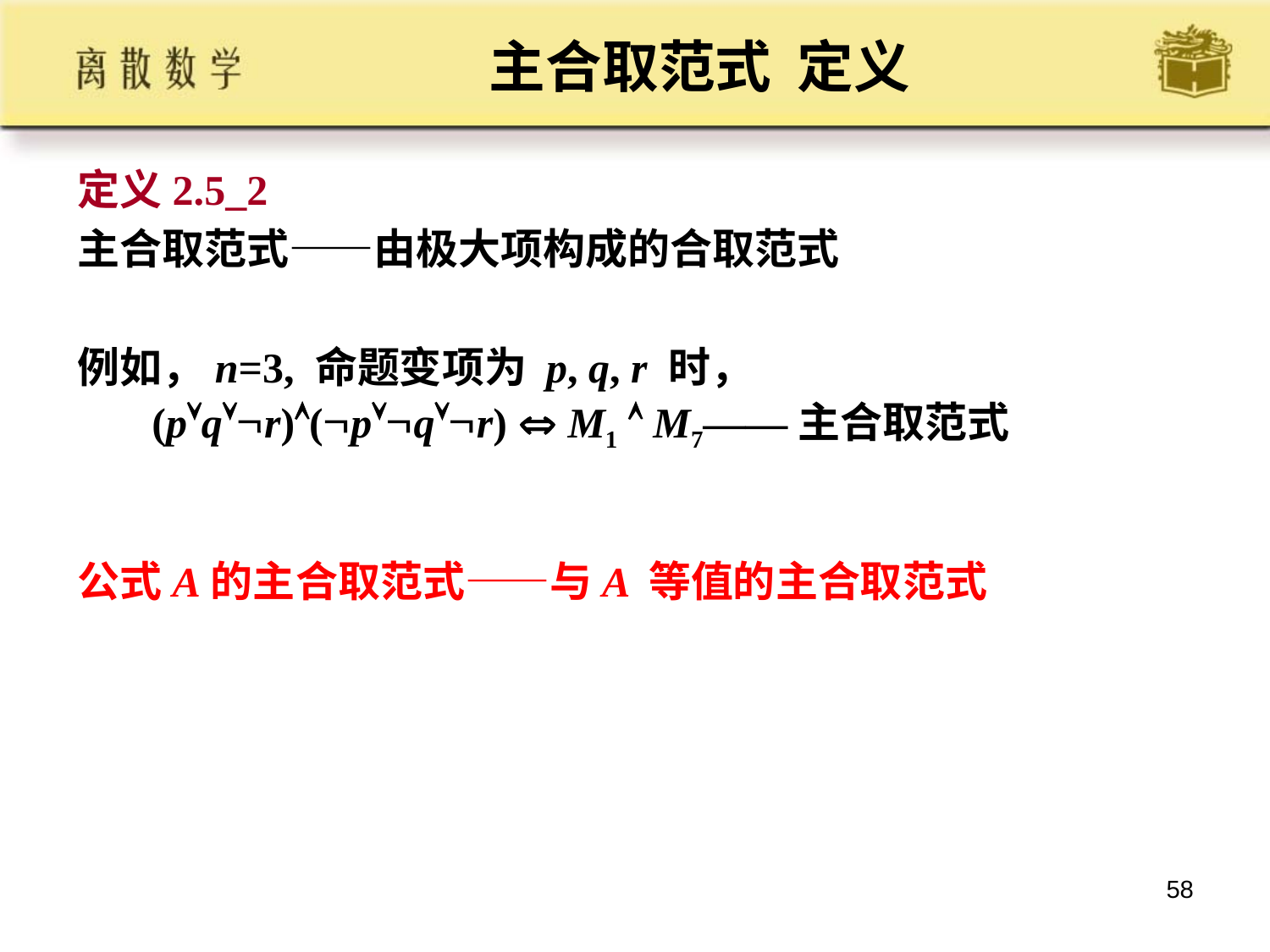

# 主合取范式  定义
定义2.5_2
主合取范式——由极大项构成的合取范式

例如，n=3, 命题变项为 p, q, r 时，
       (p∨q∨¬r)∧(¬p∨¬q∨¬r) ⇔ M1 ∧ M7——主合取范式

公式A的主合取范式——与A 等值的主合取范式

58